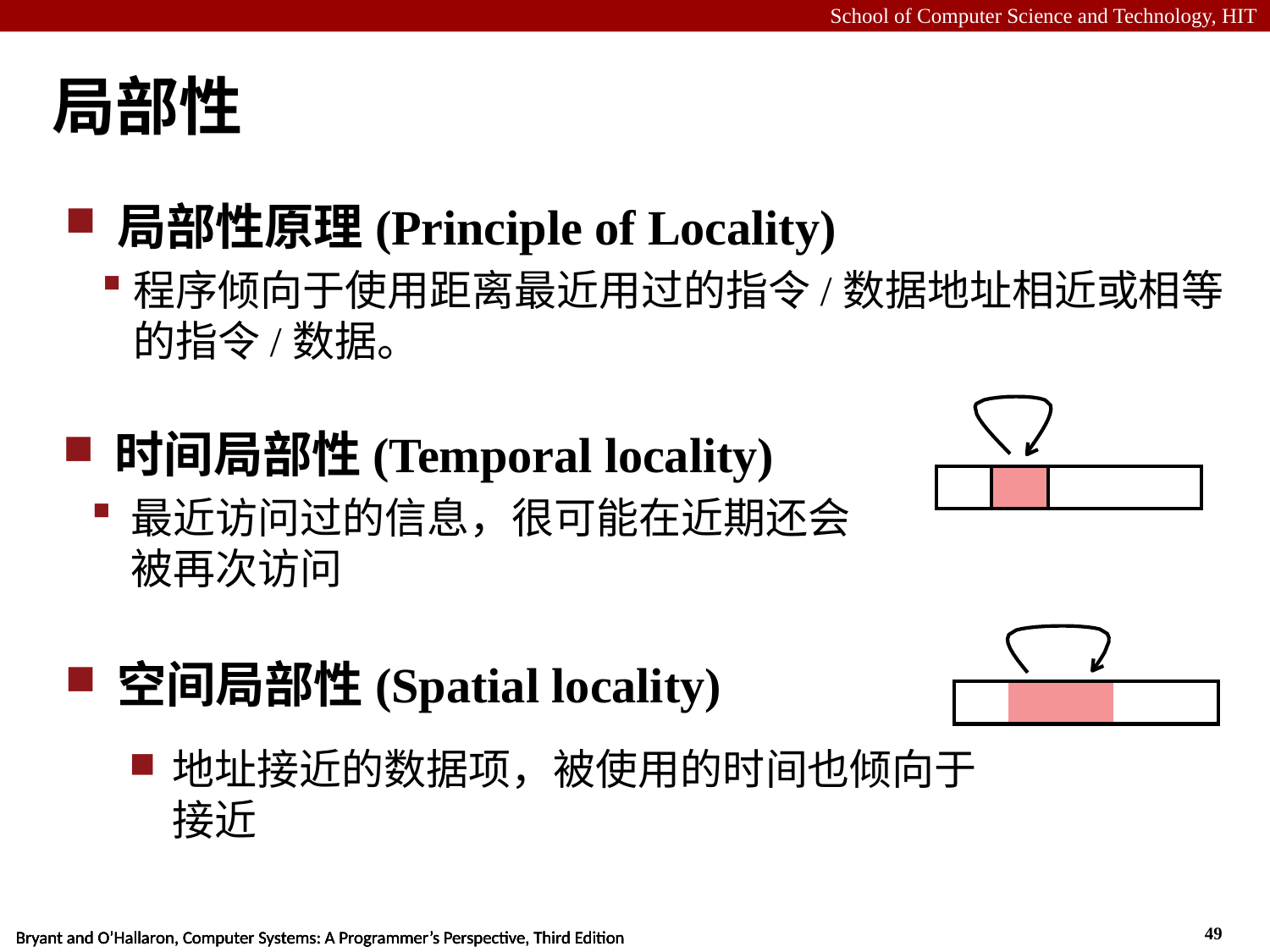

# 局部性
局部性原理(Principle of Locality)
程序倾向于使用距离最近用过的指令/数据地址相近或相等的指令/数据。

时间局部性(Temporal locality)
最近访问过的信息，很可能在近期还会
被再次访问

|  |  |  |
| --- | --- | --- |

空间局部性(Spatial locality)
地址接近的数据项，被使用的时间也倾向于
接近

|  |  |  |  |
| --- | --- | --- | --- |